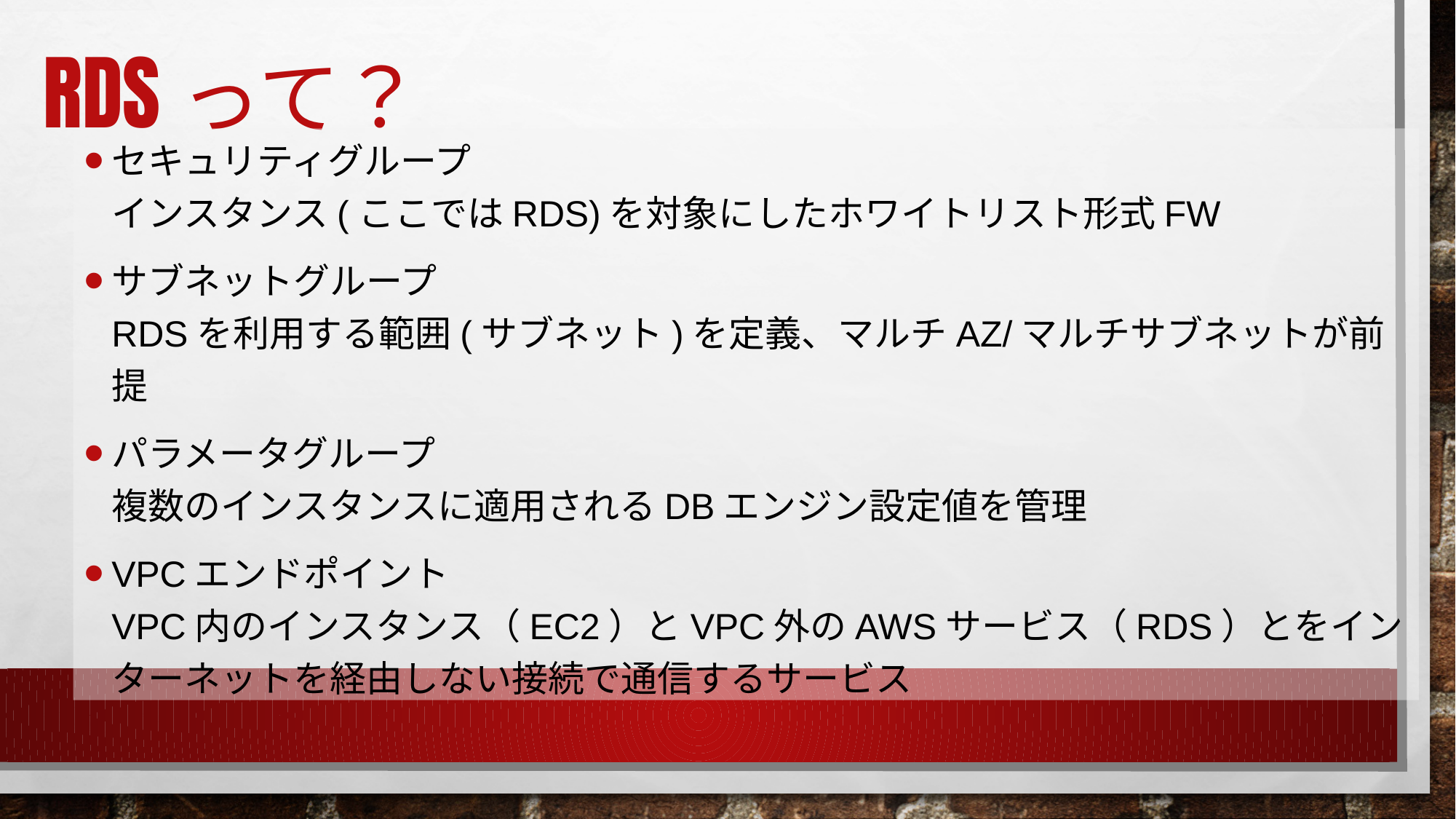

# RDSって？
セキュリティグループ
インスタンス(ここではRDS)を対象にしたホワイトリスト形式FW
サブネットグループ
RDSを利用する範囲(サブネット)を定義、マルチAZ/マルチサブネットが前提
パラメータグループ
複数のインスタンスに適用されるDBエンジン設定値を管理
VPCエンドポイント
VPC内のインスタンス（EC2）とVPC外のAWSサービス（RDS）とをインターネットを経由しない接続で通信するサービス